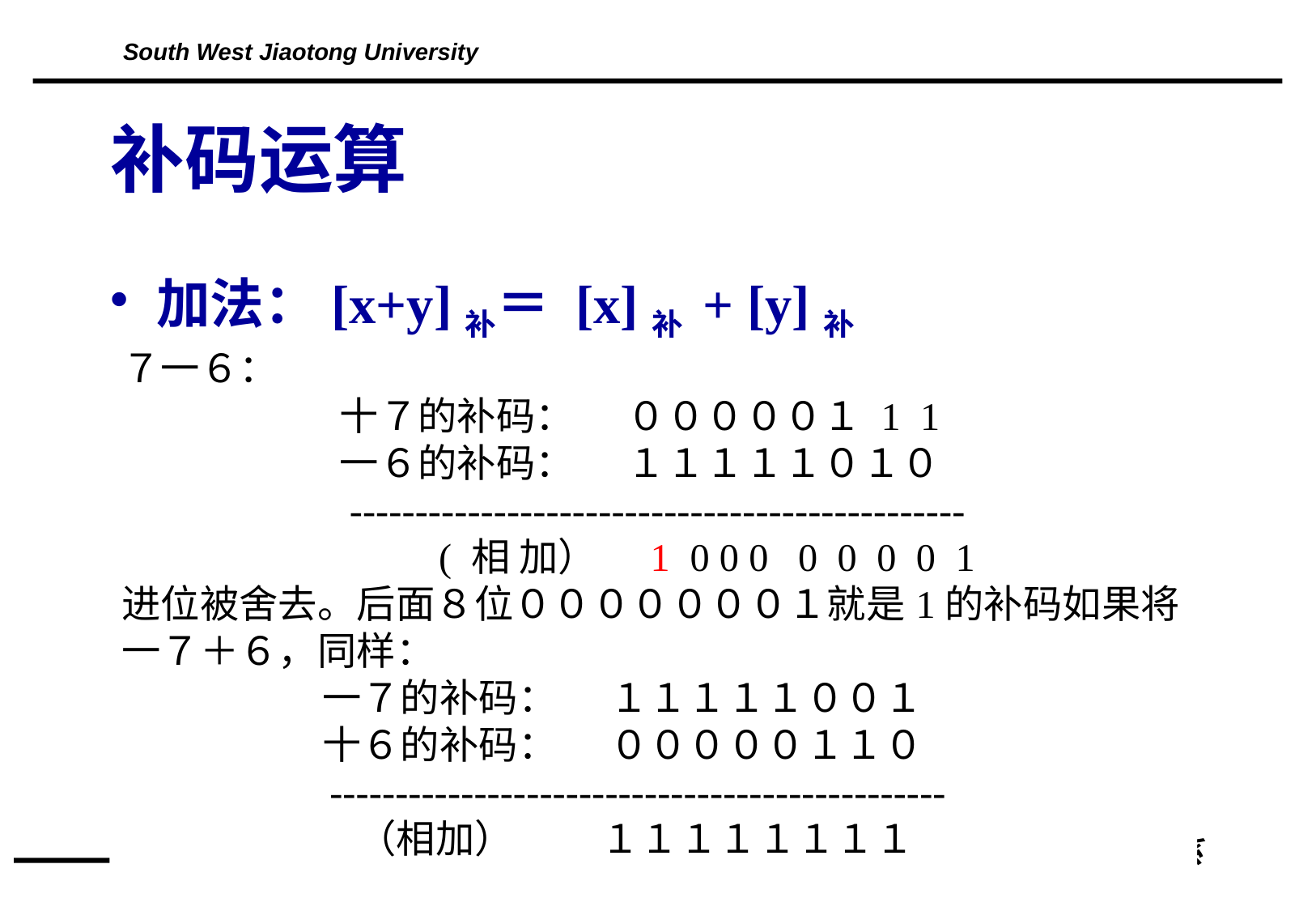

# 补码运算
加法：[x+y]补＝ [x]补 + [y]补
减法：[x-y]补＝ [x]补 + [-y]补

７一６：
                        十７的补码：      ０００００１ 1  1
                        一６的补码：      １１１１１０１０
                       -----------------------------------------------
                                ( 相 加）     1  0 0 0   0  0  0  0  1
进位被舍去。后面８位０００００００１就是1的补码如果将一７＋６，同样：
                      一７的补码：      １１１１１００１
                      十６的补码：      ０００００１１０
                     -----------------------------------------------
                          （相加）          １１１１１１１１